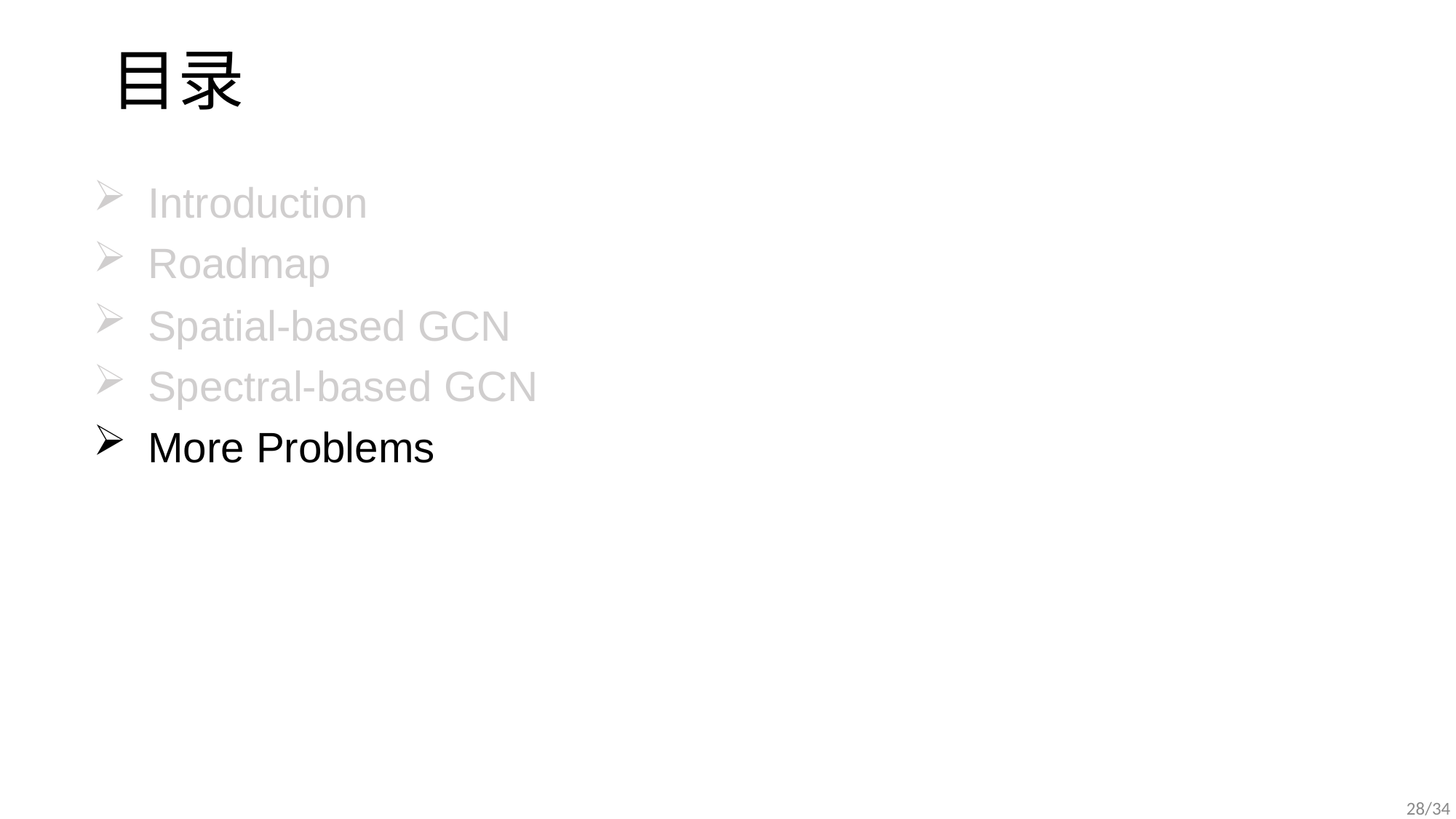

# 目录
Introduction
Roadmap
Spatial-based GCN
Spectral-based GCN
More Problems
28/34